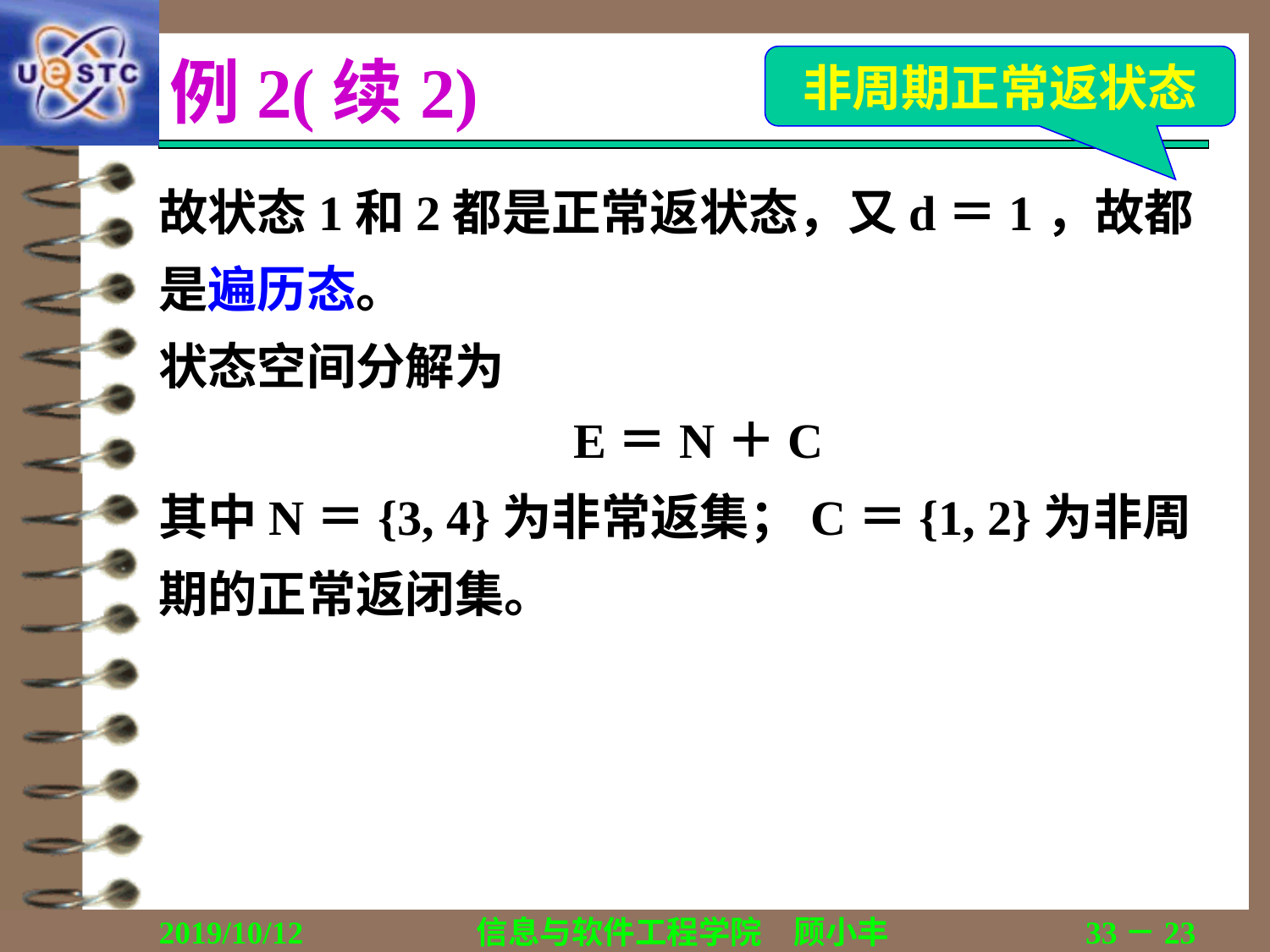

非周期正常返状态
# 例2(续2)
故状态1和2都是正常返状态，又d＝1，故都是遍历态。
状态空间分解为
E＝N＋C
其中N＝{3, 4}为非常返集；C＝{1, 2}为非周期的正常返闭集。
2019/10/12
信息与软件工程学院　顾小丰
33－23